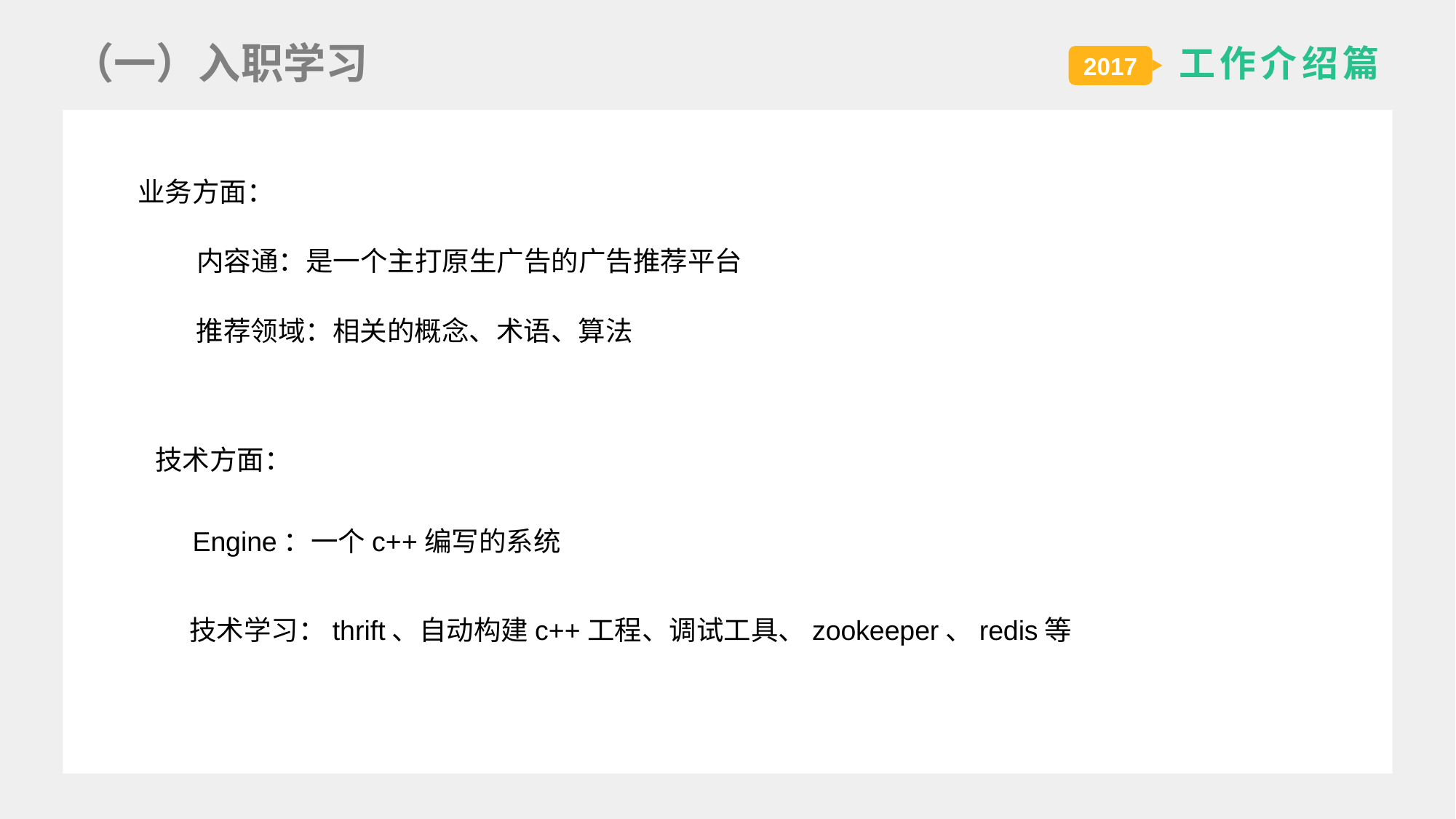

# （一）入职学习
工作介绍篇
业务方面：
内容通：是一个主打原生广告的广告推荐平台
推荐领域：相关的概念、术语、算法
技术方面：
Engine：一个c++编写的系统
技术学习：thrift、自动构建c++工程、调试工具、zookeeper、redis等